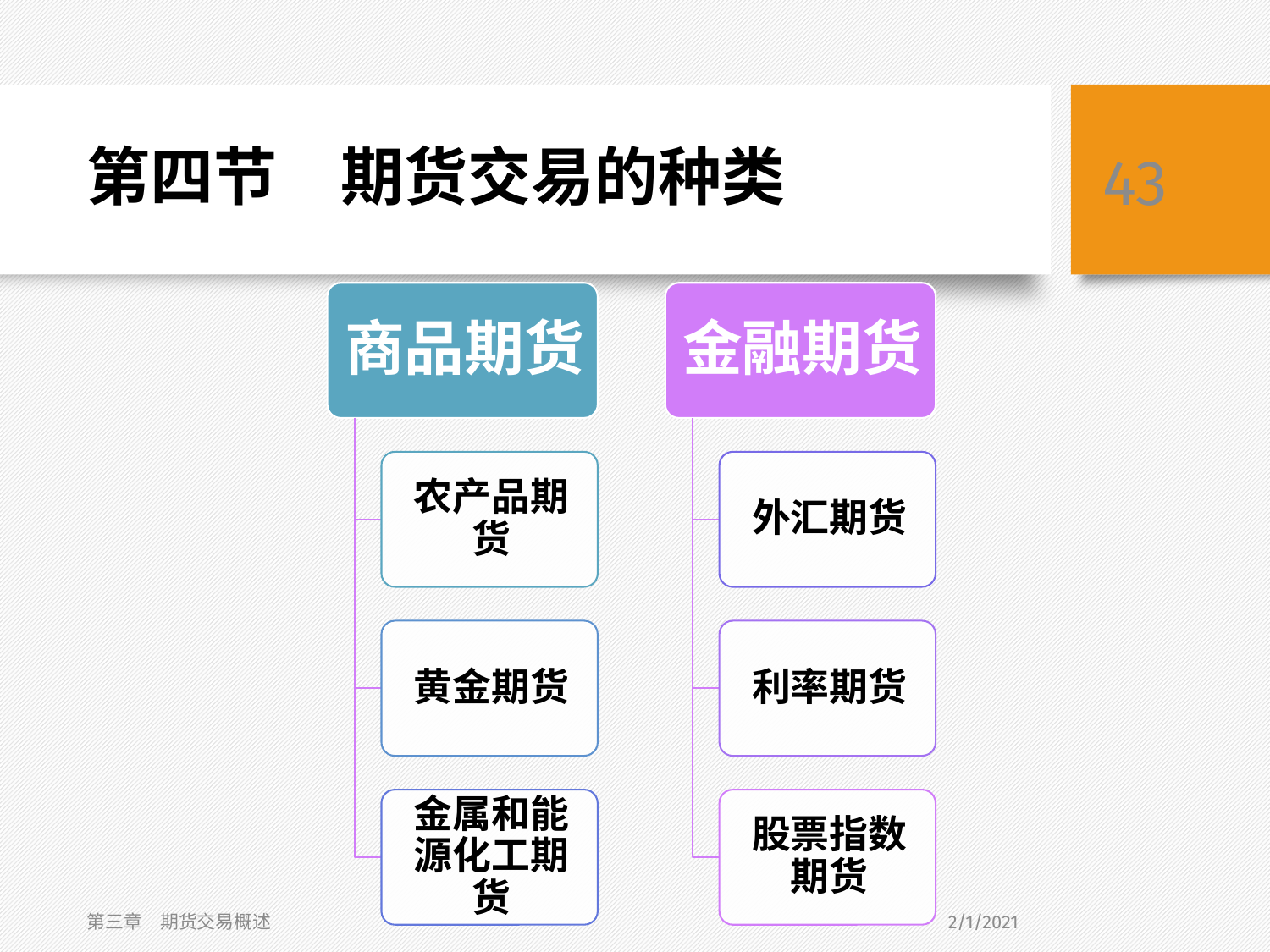

# 第四节　期货交易的种类
43
商品期货
农产品期货
黄金期货
金属和能源化工期货
金融期货
外汇期货
利率期货
股票指数期货
2/1/2021
第三章　期货交易概述